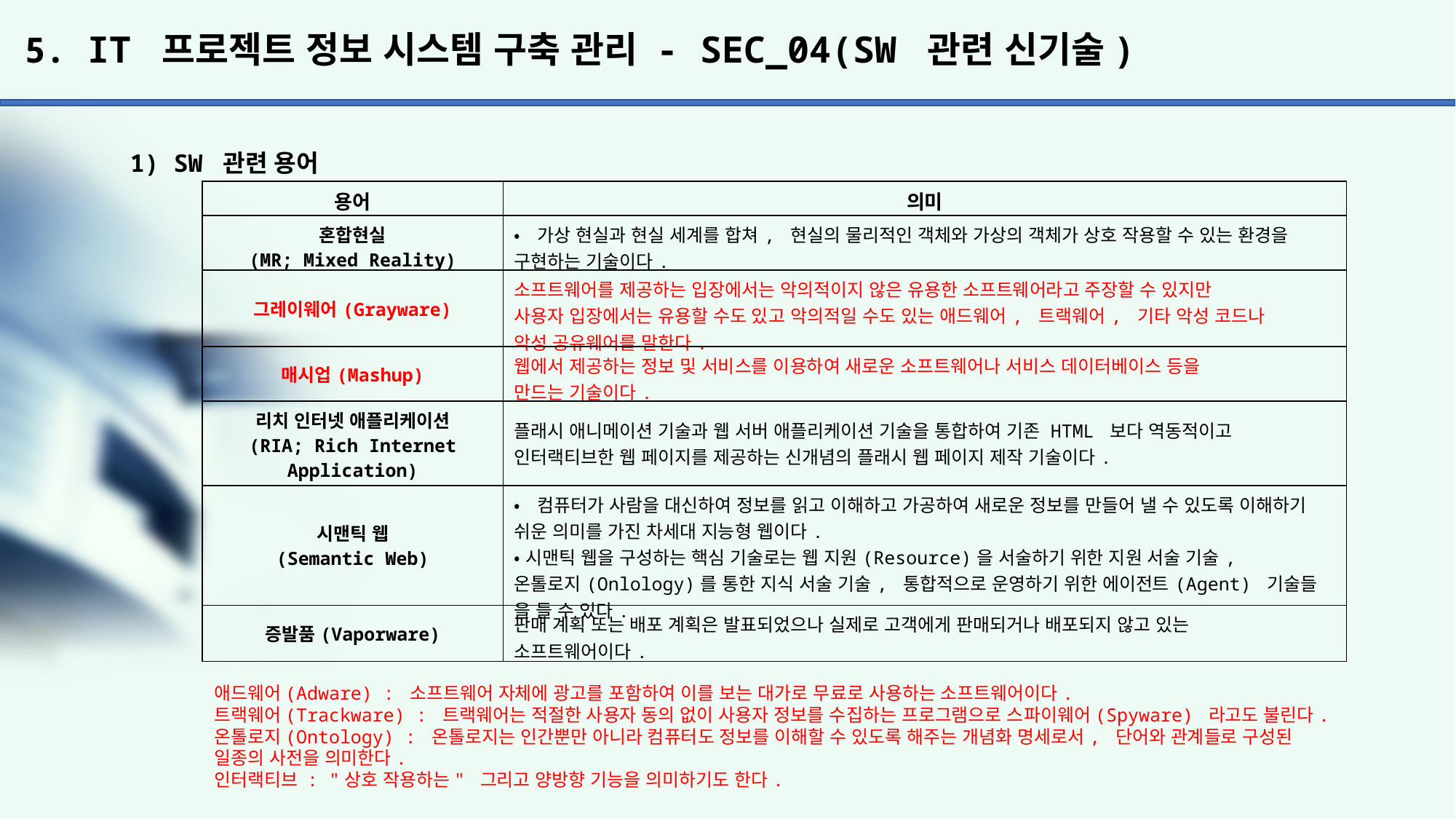

# 5. IT 프로젝트 정보 시스템 구축 관리 - SEC_04(SW 관련 신기술)
1) SW 관련 용어

| 용어 | 의미 |
| --- | --- |
| 혼합현실 (MR; Mixed Reality) | •가상 현실과 현실 세계를 합쳐, 현실의 물리적인 객체와 가상의 객체가 상호 작용할 수 있는 환경을 구현하는 기술이다. |
| 그레이웨어(Grayware) | 소프트웨어를 제공하는 입장에서는 악의적이지 않은 유용한 소프트웨어라고 주장할 수 있지만 사용자 입장에서는 유용할 수도 있고 악의적일 수도 있는 애드웨어, 트랙웨어, 기타 악성 코드나 악성 공유웨어를 말한다. |
| 매시업(Mashup) | 웹에서 제공하는 정보 및 서비스를 이용하여 새로운 소프트웨어나 서비스 데이터베이스 등을 만드는 기술이다. |
| 리치 인터넷 애플리케이션 (RIA; Rich Internet Application) | 플래시 애니메이션 기술과 웹 서버 애플리케이션 기술을 통합하여 기존 HTML 보다 역동적이고 인터랙티브한 웹 페이지를 제공하는 신개념의 플래시 웹 페이지 제작 기술이다. |
| 시맨틱 웹 (Semantic Web) | •컴퓨터가 사람을 대신하여 정보를 읽고 이해하고 가공하여 새로운 정보를 만들어 낼 수 있도록 이해하기 쉬운 의미를 가진 차세대 지능형 웹이다. •시맨틱 웹을 구성하는 핵심 기술로는 웹 지원(Resource)을 서술하기 위한 지원 서술 기술, 온톨로지(Onlology)를 통한 지식 서술 기술, 통합적으로 운영하기 위한 에이전트(Agent) 기술들 을 들 수 있다. |
| 증발품(Vaporware) | 판매 계획 또는 배포 계획은 발표되었으나 실제로 고객에게 판매되거나 배포되지 않고 있는 소프트웨어이다. |
애드웨어(Adware) : 소프트웨어 자체에 광고를 포함하여 이를 보는 대가로 무료로 사용하는 소프트웨어이다.
트랙웨어(Trackware) : 트랙웨어는 적절한 사용자 동의 없이 사용자 정보를 수집하는 프로그램으로 스파이웨어(Spyware) 라고도 불린다.
온톨로지(Ontology) : 온톨로지는 인간뿐만 아니라 컴퓨터도 정보를 이해할 수 있도록 해주는 개념화 명세로서, 단어와 관계들로 구성된 일종의 사전을 의미한다.
인터랙티브 : "상호 작용하는" 그리고 양방향 기능을 의미하기도 한다.